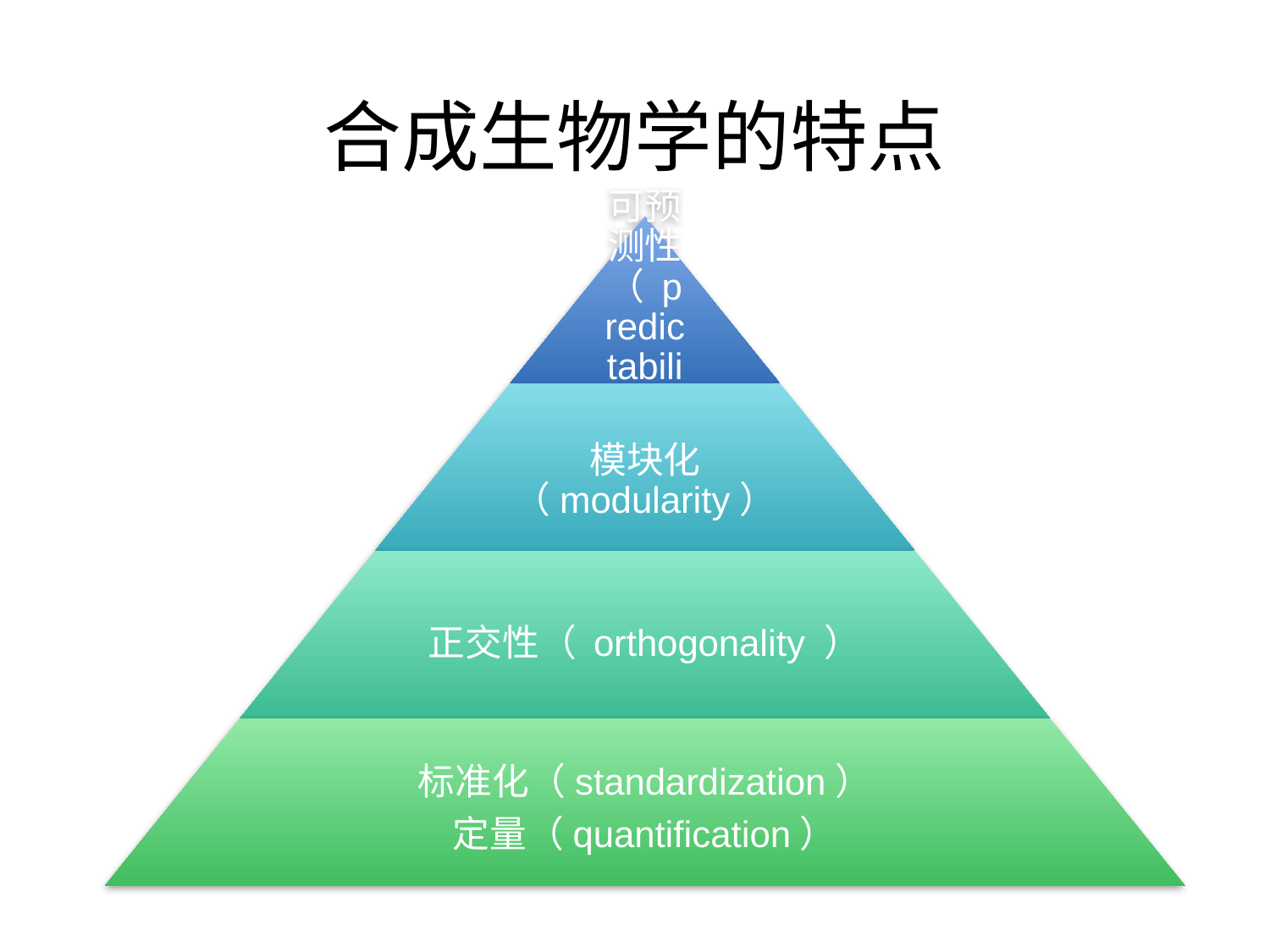

# 合成生物学的特点
可预测性（ predictability ）
模块化（modularity）
正交性（ orthogonality ）
标准化（standardization）
定量（quantification）